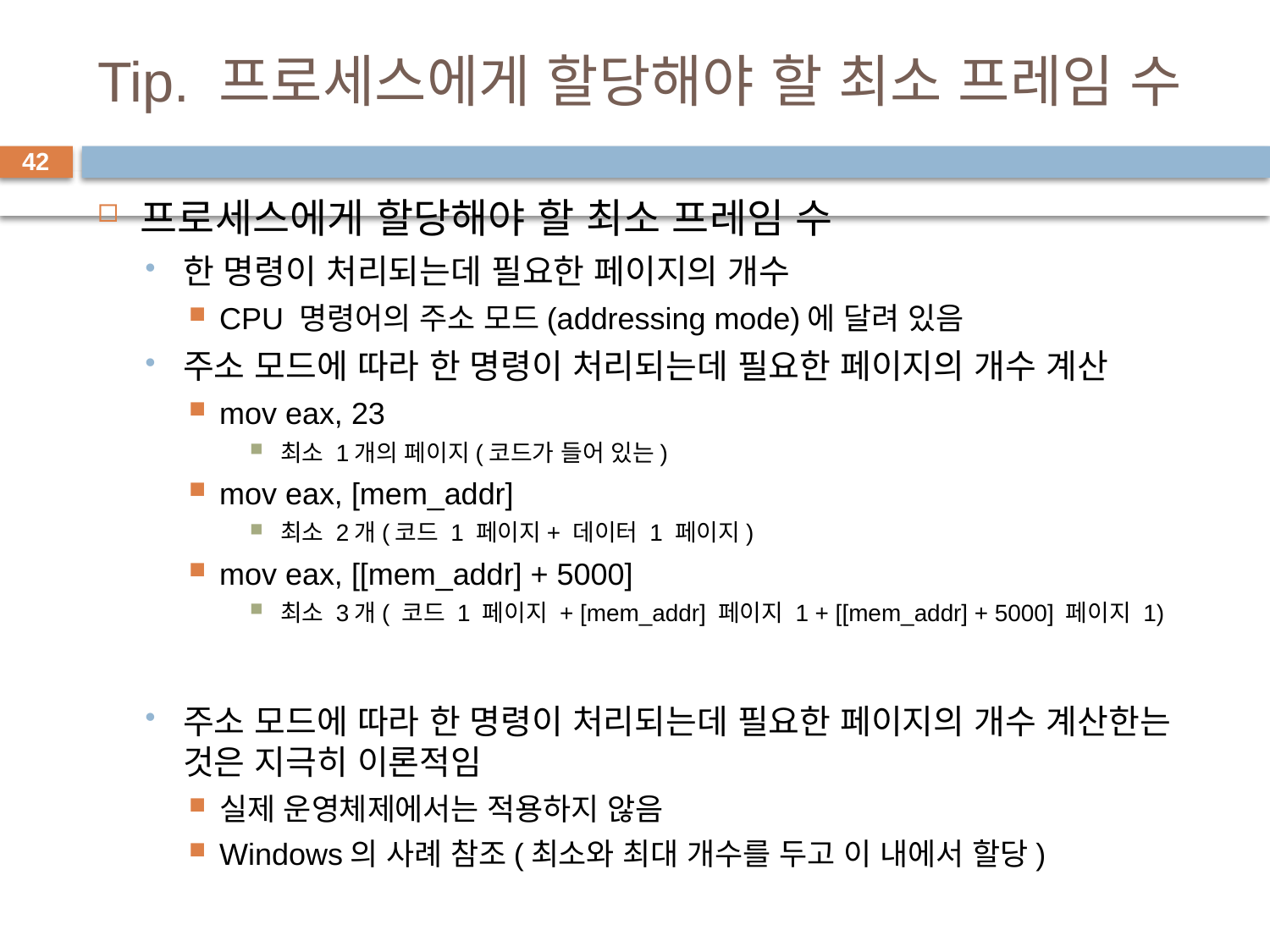

# Tip. 프로세스에게 할당해야 할 최소 프레임 수
42
프로세스에게 할당해야 할 최소 프레임 수
한 명령이 처리되는데 필요한 페이지의 개수
CPU 명령어의 주소 모드(addressing mode)에 달려 있음
주소 모드에 따라 한 명령이 처리되는데 필요한 페이지의 개수 계산
mov eax, 23
최소 1개의 페이지(코드가 들어 있는)
mov eax, [mem_addr]
최소 2개(코드 1 페이지+ 데이터 1 페이지)
mov eax, [[mem_addr] + 5000]
최소 3개( 코드 1 페이지 + [mem_addr] 페이지 1 + [[mem_addr] + 5000] 페이지 1)

주소 모드에 따라 한 명령이 처리되는데 필요한 페이지의 개수 계산한는 것은 지극히 이론적임
실제 운영체제에서는 적용하지 않음
Windows의 사례 참조(최소와 최대 개수를 두고 이 내에서 할당)